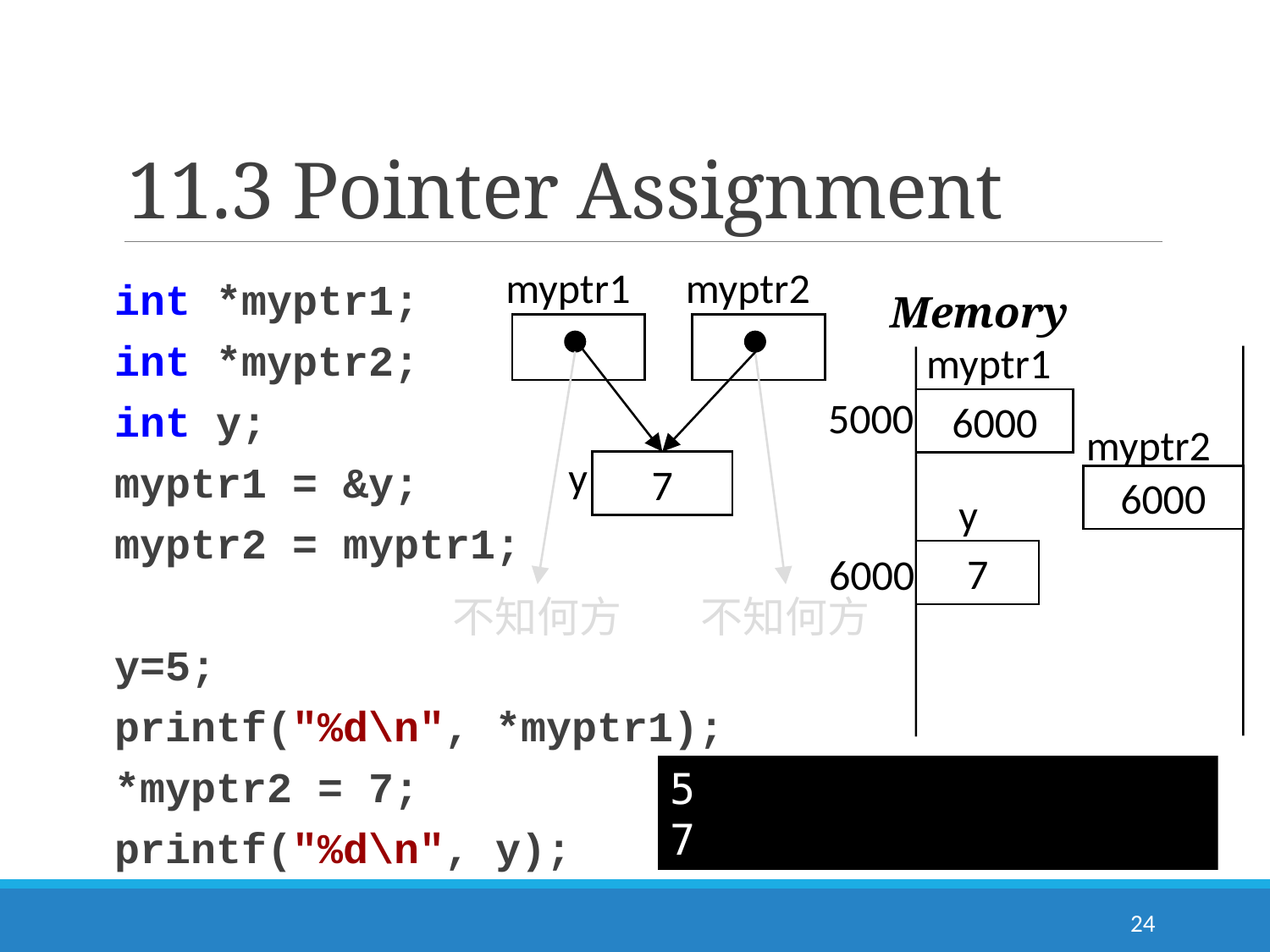

# 11.3 Pointer Assignment
myptr1
myptr2
int *myptr1;
int *myptr2;
int y;
myptr1 = &y;
myptr2 = myptr1;

y=5;
printf("%d\n", *myptr1);
*myptr2 = 7;
printf("%d\n", y);
Memory

myptr1

5000
怪怪值
6000
myptr2
y
5
7
怪怪值
6000
y
5
7
6000
不知何方
不知何方
5
7
24